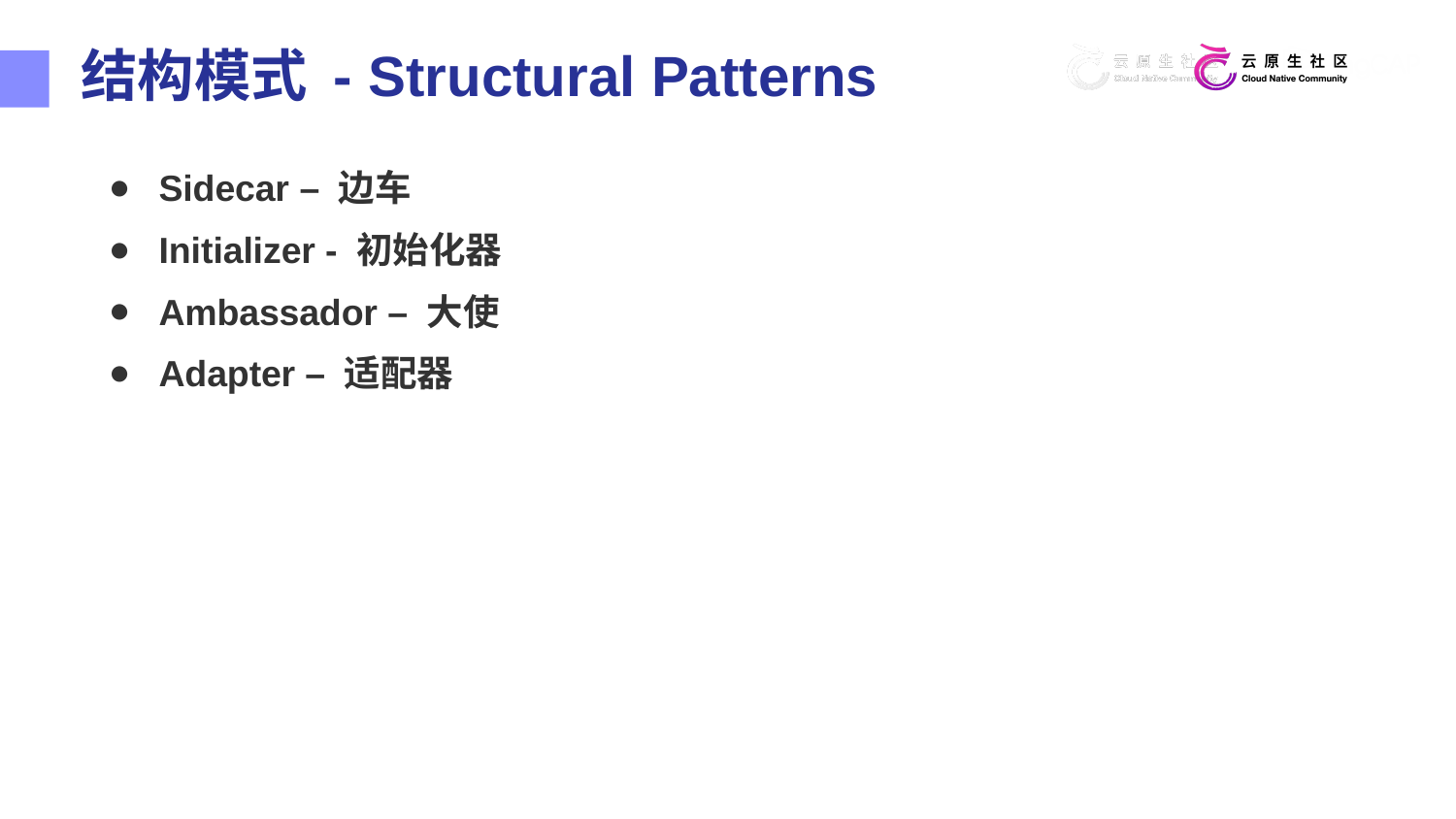

结构模式 - Structural Patterns

Sidecar – 边车
Initializer - 初始化器
Ambassador – 大使
Adapter – 适配器